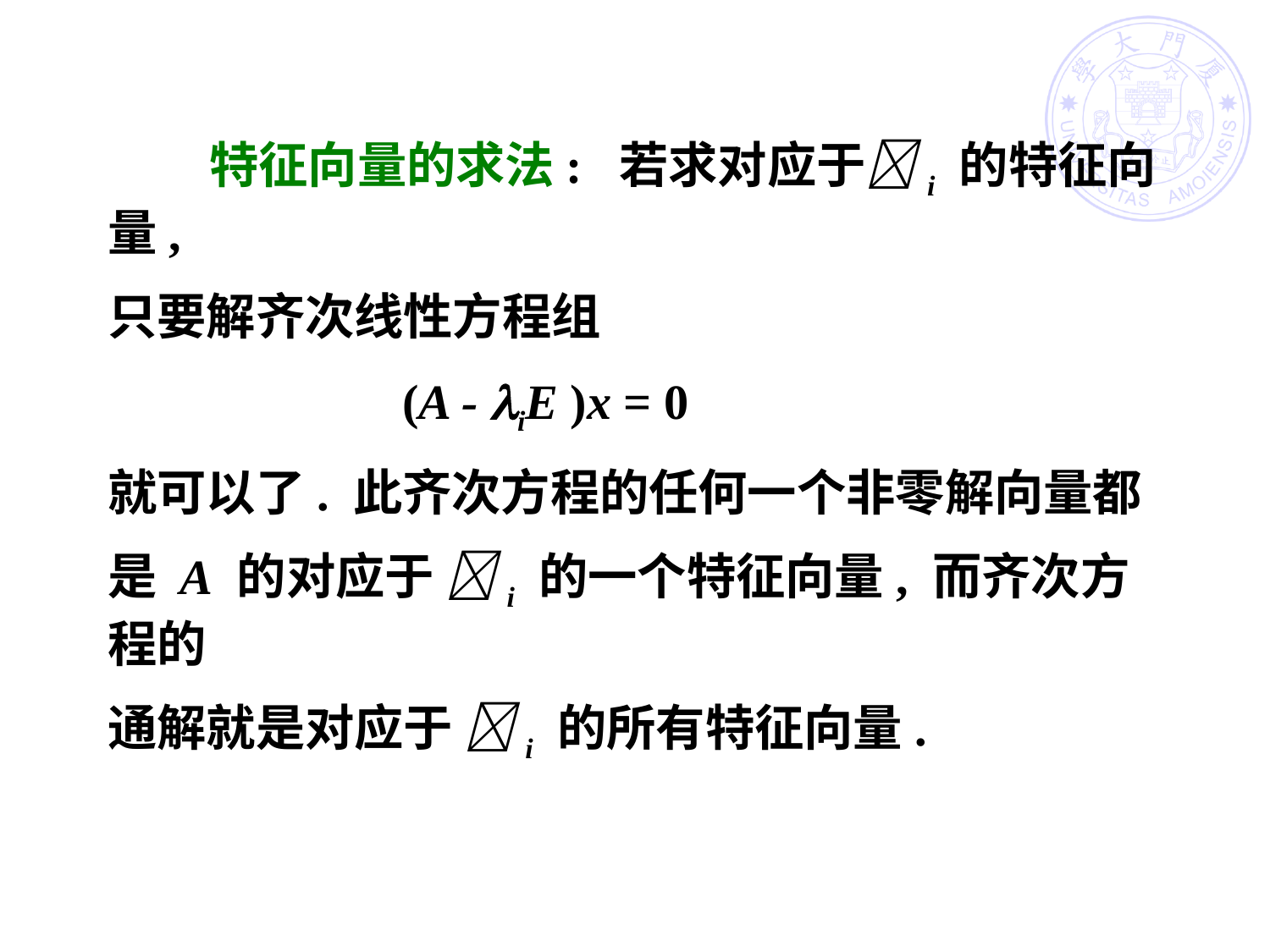

特征向量的求法:  若求对应于λi 的特征向量,
只要解齐次线性方程组
                        (A - λiE )x = 0
就可以了. 此齐次方程的任何一个非零解向量都
是 A 的对应于 λi 的一个特征向量, 而齐次方程的
通解就是对应于 λi 的所有特征向量.